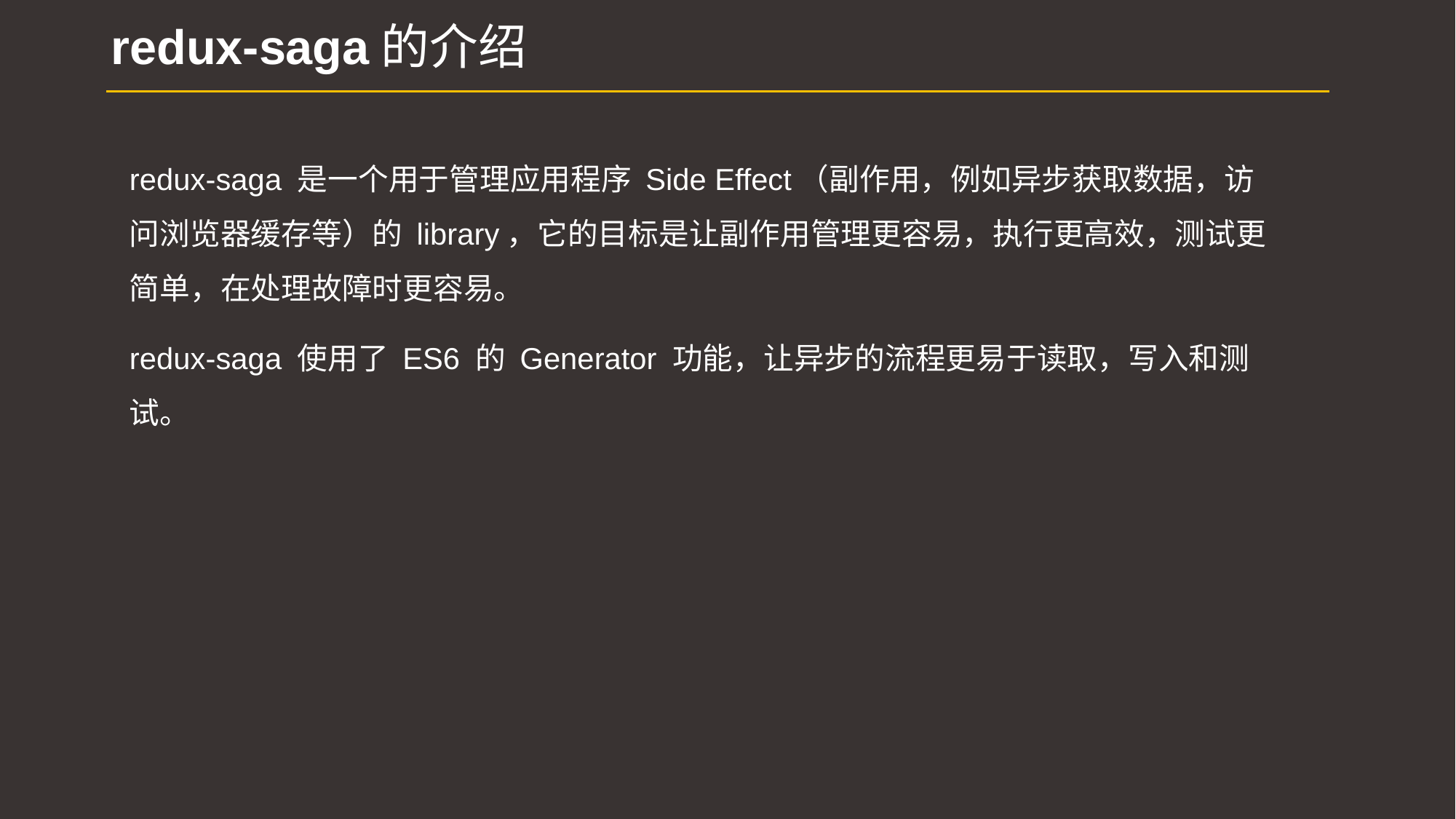

# redux-saga的介绍
redux-saga 是一个用于管理应用程序 Side Effect（副作用，例如异步获取数据，访问浏览器缓存等）的 library，它的目标是让副作用管理更容易，执行更高效，测试更简单，在处理故障时更容易。
redux-saga 使用了 ES6 的 Generator 功能，让异步的流程更易于读取，写入和测试。